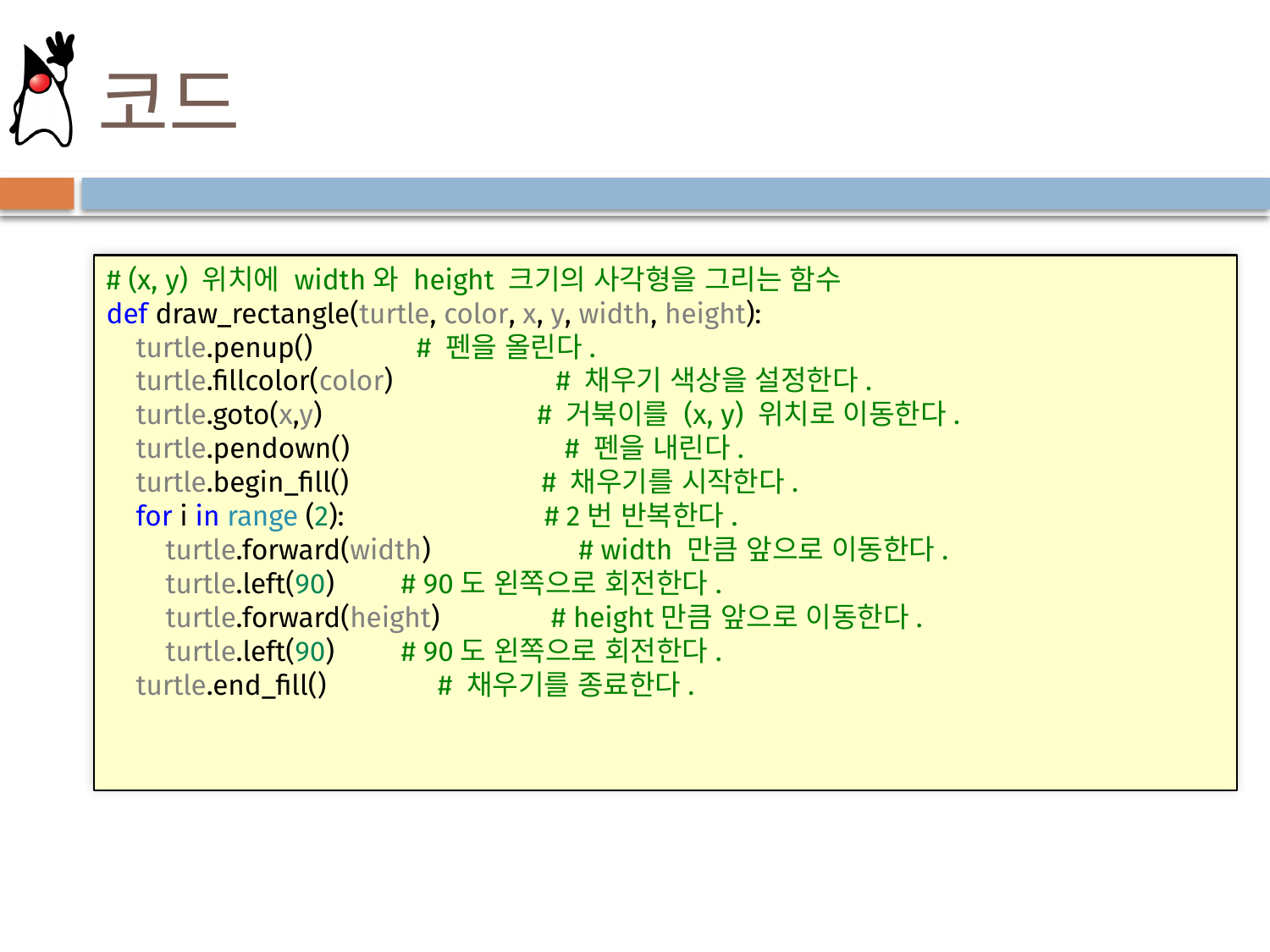

# 코드
# (x, y) 위치에 width와 height 크기의 사각형을 그리는 함수
def draw_rectangle(turtle, color, x, y, width, height):
    turtle.penup()              # 펜을 올린다.
    turtle.fillcolor(color)                      # 채우기 색상을 설정한다.
    turtle.goto(x,y)                             # 거북이를 (x, y) 위치로 이동한다.
    turtle.pendown()                             # 펜을 내린다.
    turtle.begin_fill()                          # 채우기를 시작한다.
    for i in range (2):                           # 2번 반복한다.
        turtle.forward(width)                    # width 만큼 앞으로 이동한다.
        turtle.left(90)         # 90도 왼쪽으로 회전한다.
        turtle.forward(height)               # height만큼 앞으로 이동한다.
        turtle.left(90)         # 90도 왼쪽으로 회전한다.
    turtle.end_fill()               # 채우기를 종료한다.